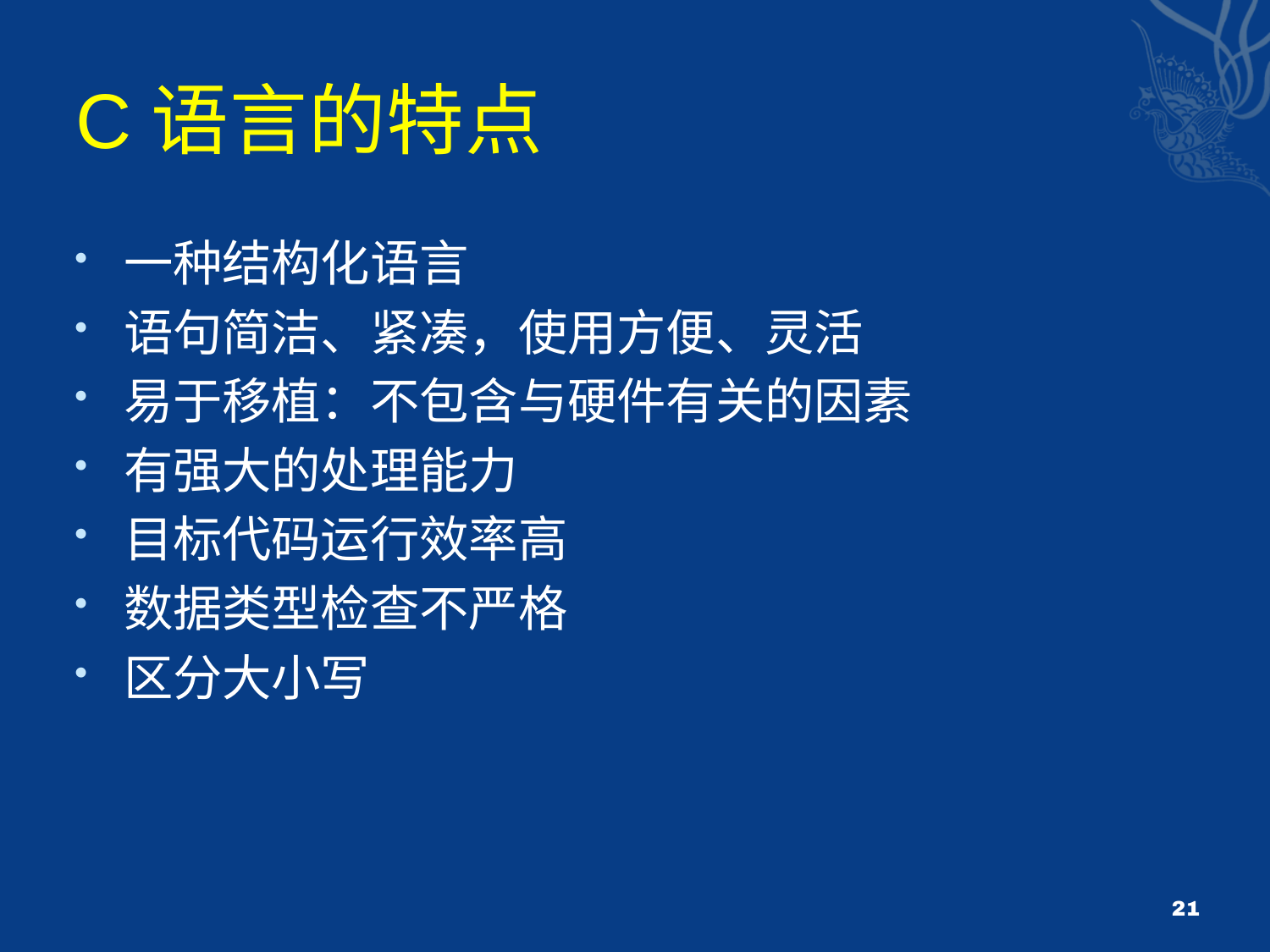

# C语言的特点
一种结构化语言
语句简洁、紧凑，使用方便、灵活
易于移植：不包含与硬件有关的因素
有强大的处理能力
目标代码运行效率高
数据类型检查不严格
区分大小写

21